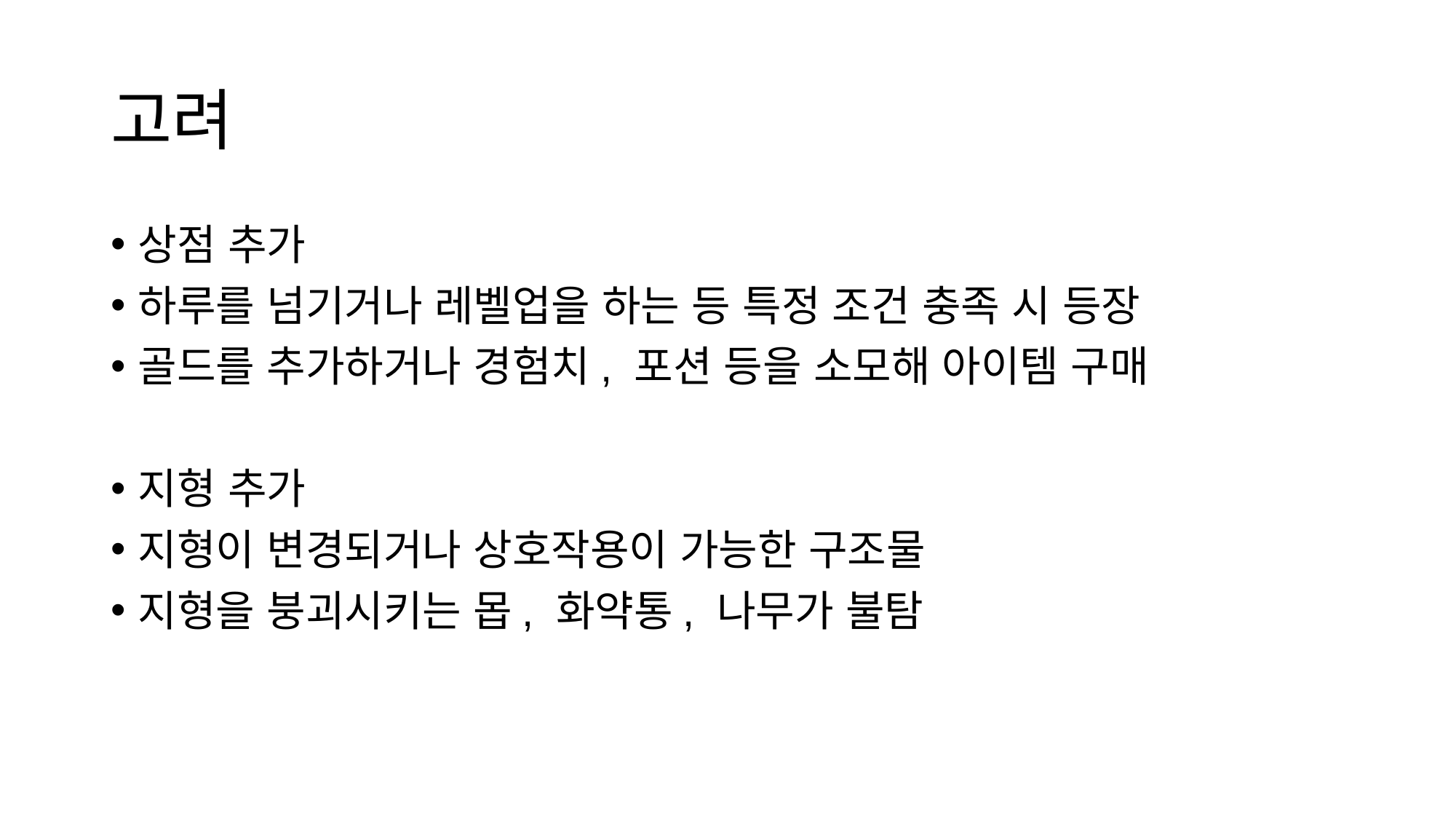

# 고려
상점 추가
하루를 넘기거나 레벨업을 하는 등 특정 조건 충족 시 등장
골드를 추가하거나 경험치, 포션 등을 소모해 아이템 구매

지형 추가
지형이 변경되거나 상호작용이 가능한 구조물
지형을 붕괴시키는 몹, 화약통, 나무가 불탐